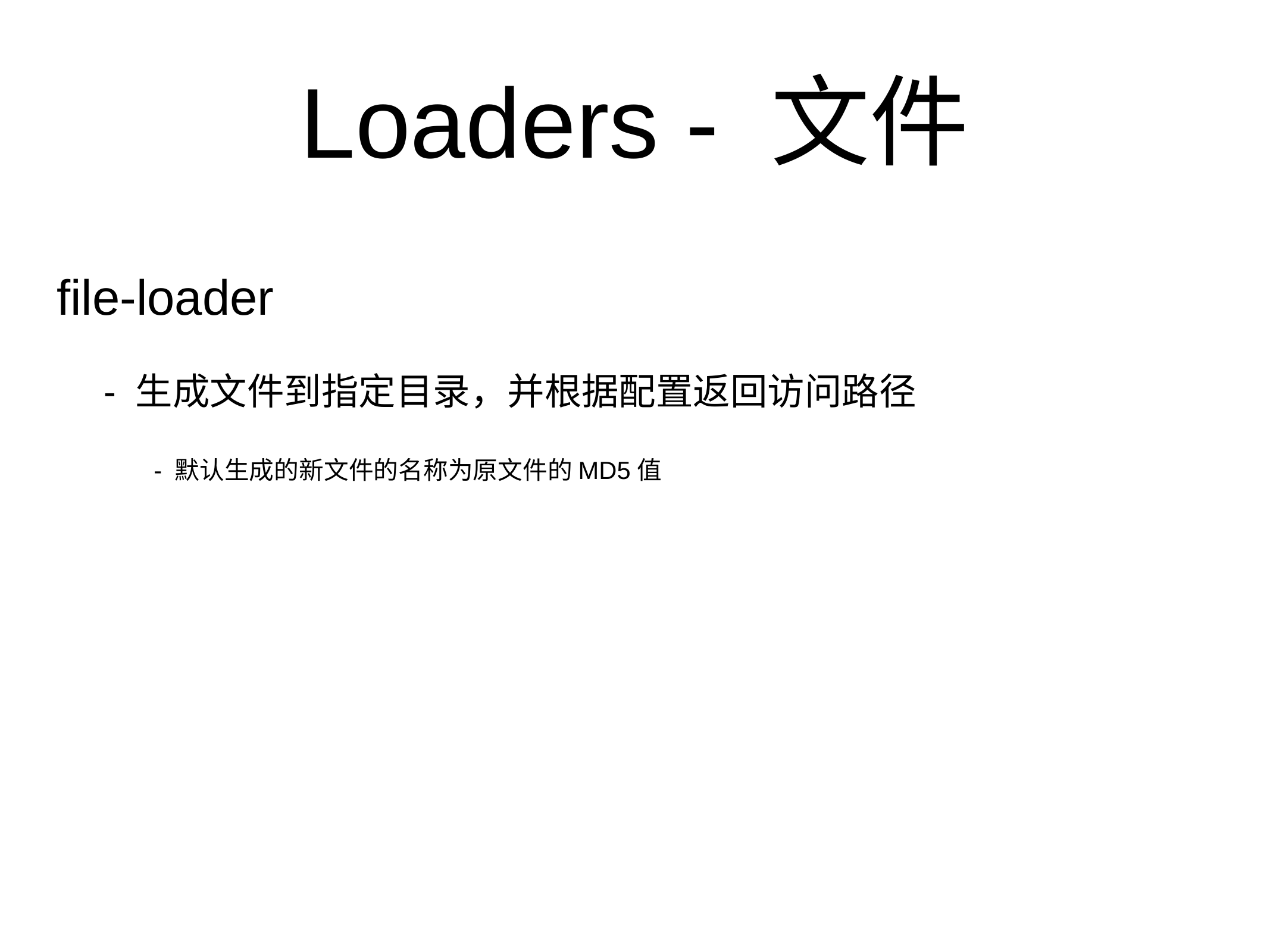

# Loaders - 文件
file-loader
- 生成文件到指定目录，并根据配置返回访问路径
- 默认生成的新文件的名称为原文件的MD5值